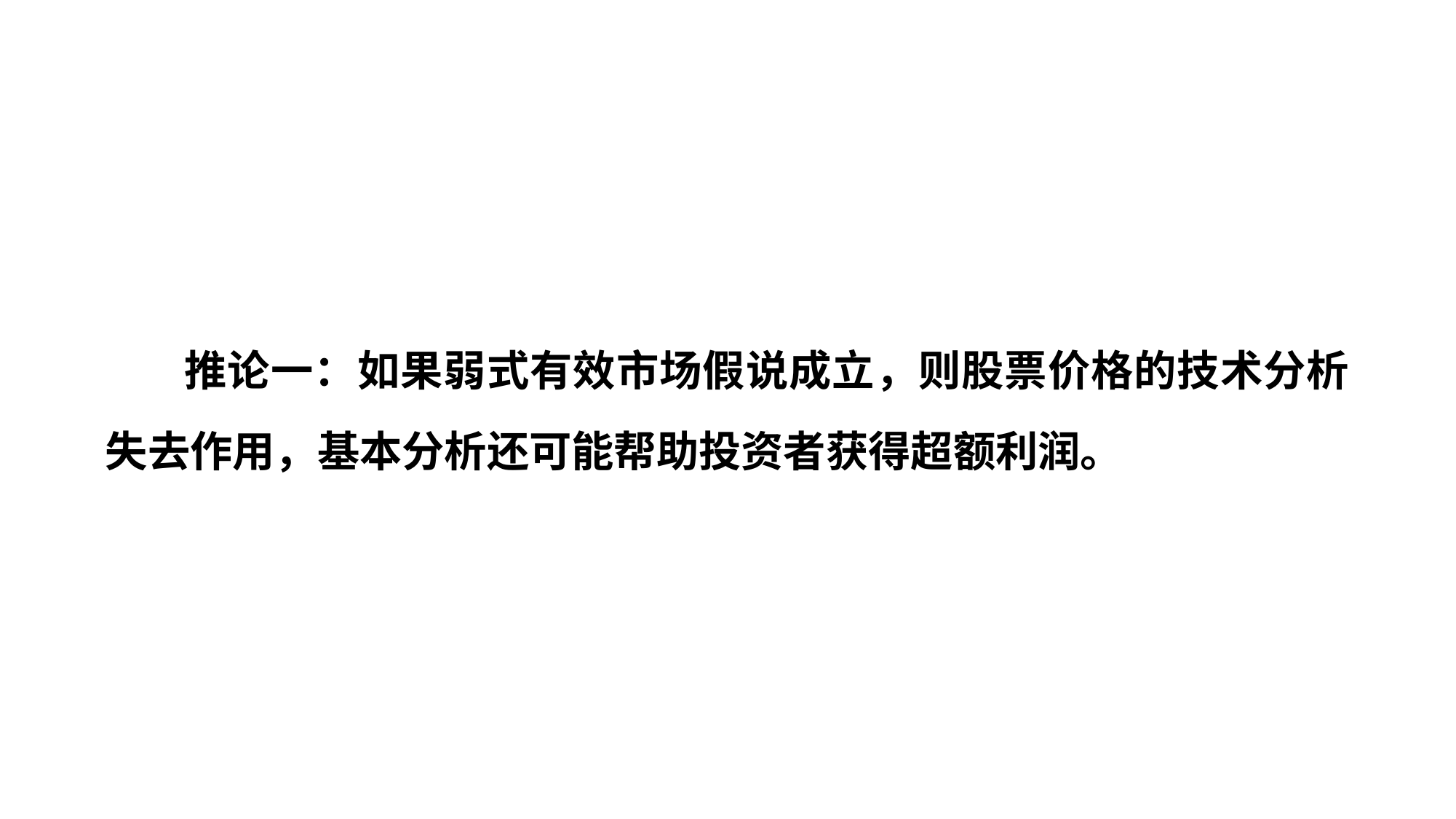

推论一：如果弱式有效市场假说成立，则股票价格的技术分析失去作用，基本分析还可能帮助投资者获得超额利润。